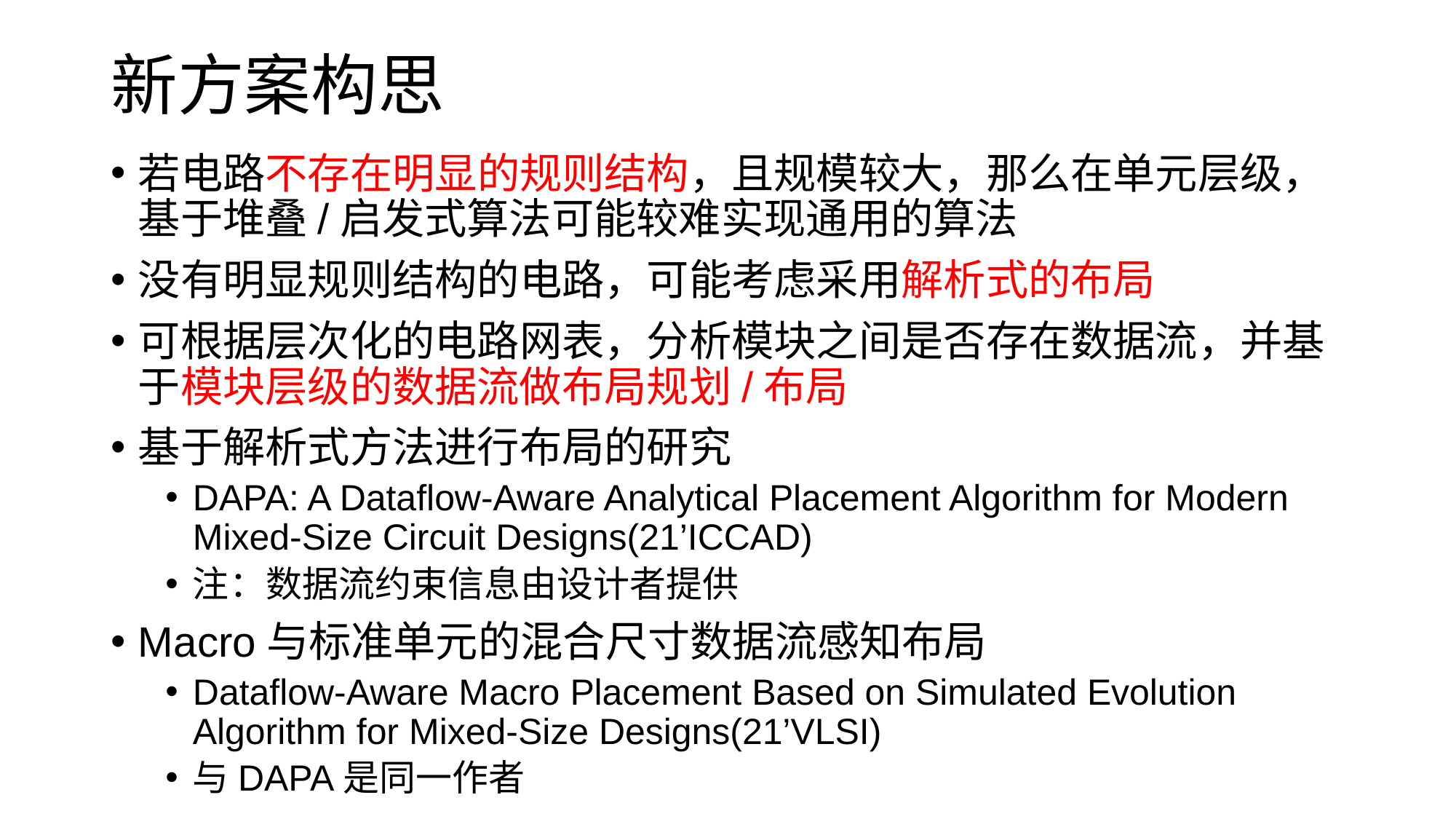

# 新方案构思
若电路不存在明显的规则结构，且规模较大，那么在单元层级，基于堆叠/启发式算法可能较难实现通用的算法
没有明显规则结构的电路，可能考虑采用解析式的布局
可根据层次化的电路网表，分析模块之间是否存在数据流，并基于模块层级的数据流做布局规划/布局
基于解析式方法进行布局的研究
DAPA: A Dataflow-Aware Analytical Placement Algorithm for Modern Mixed-Size Circuit Designs(21’ICCAD)
注：数据流约束信息由设计者提供
Macro与标准单元的混合尺寸数据流感知布局
Dataflow-Aware Macro Placement Based on Simulated Evolution Algorithm for Mixed-Size Designs(21’VLSI)
与DAPA是同一作者